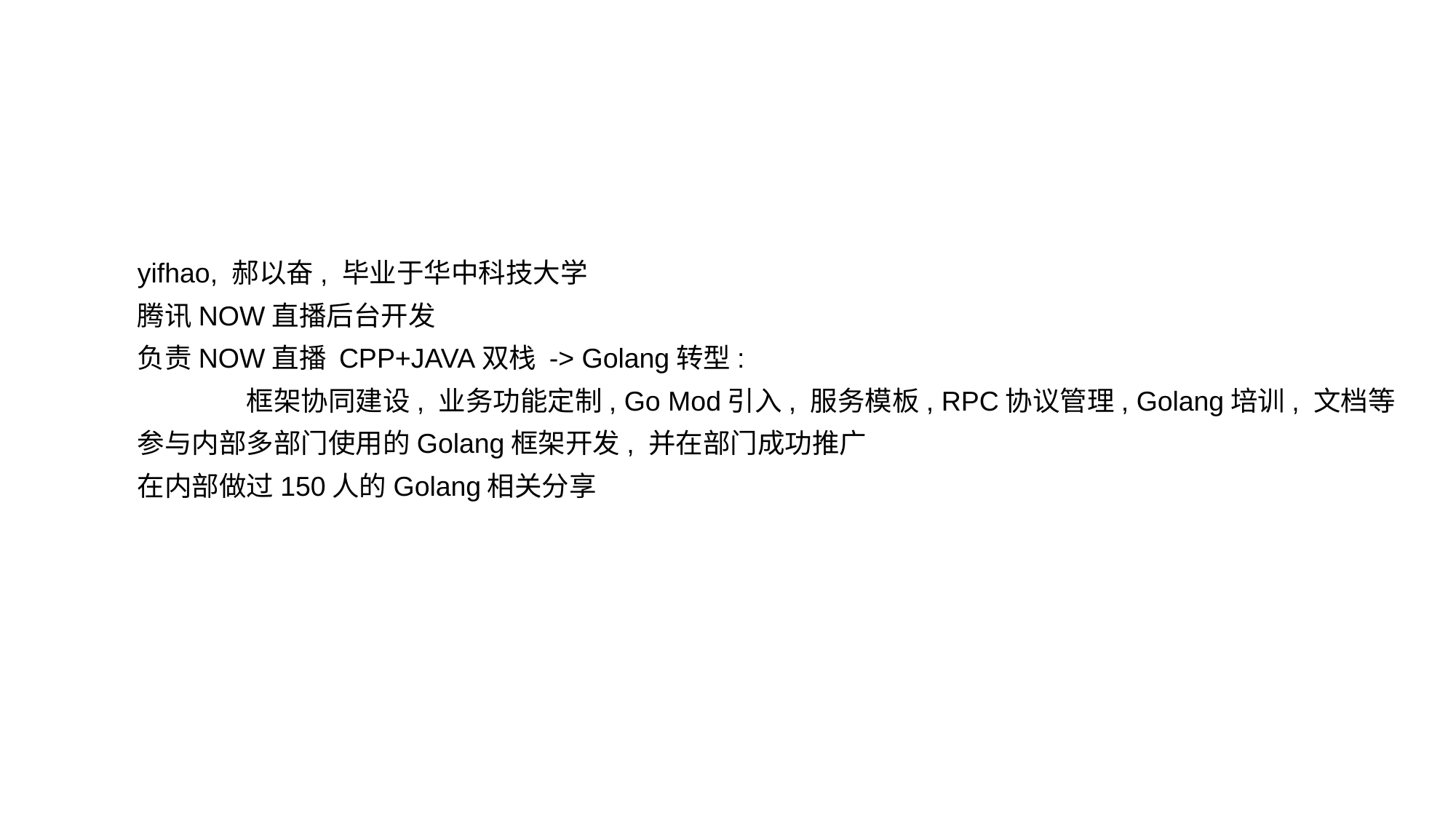

yifhao, 郝以奋, 毕业于华中科技大学
腾讯NOW直播后台开发
负责NOW直播 CPP+JAVA双栈 -> Golang转型:
	框架协同建设, 业务功能定制, Go Mod引入, 服务模板, RPC协议管理, Golang培训, 文档等
参与内部多部门使用的Golang框架开发, 并在部门成功推广
在内部做过150人的Golang相关分享